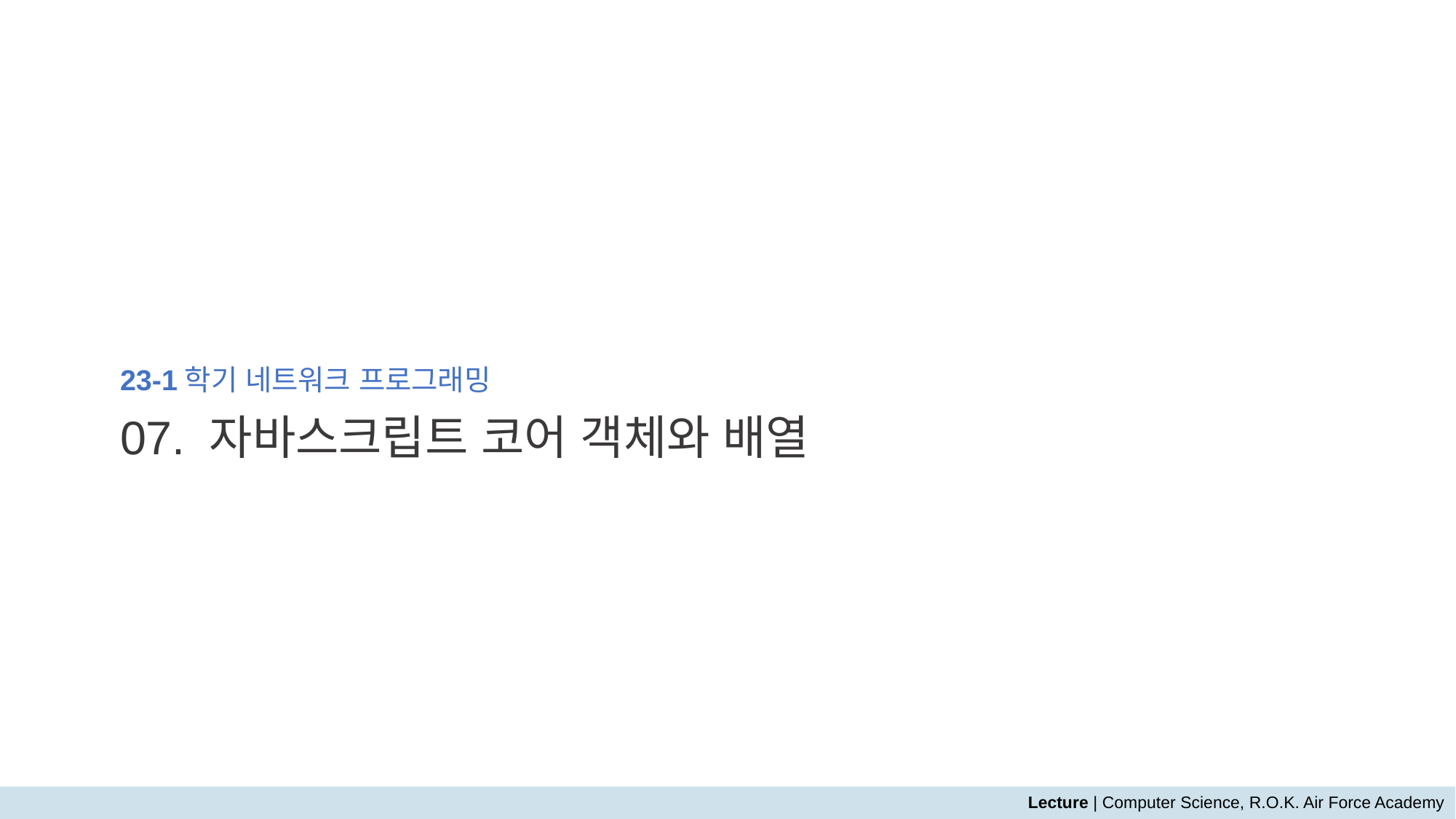

# 23-1학기 네트워크 프로그래밍 07. 자바스크립트 코어 객체와 배열
Lecture | Computer Science, R.O.K. Air Force Academy